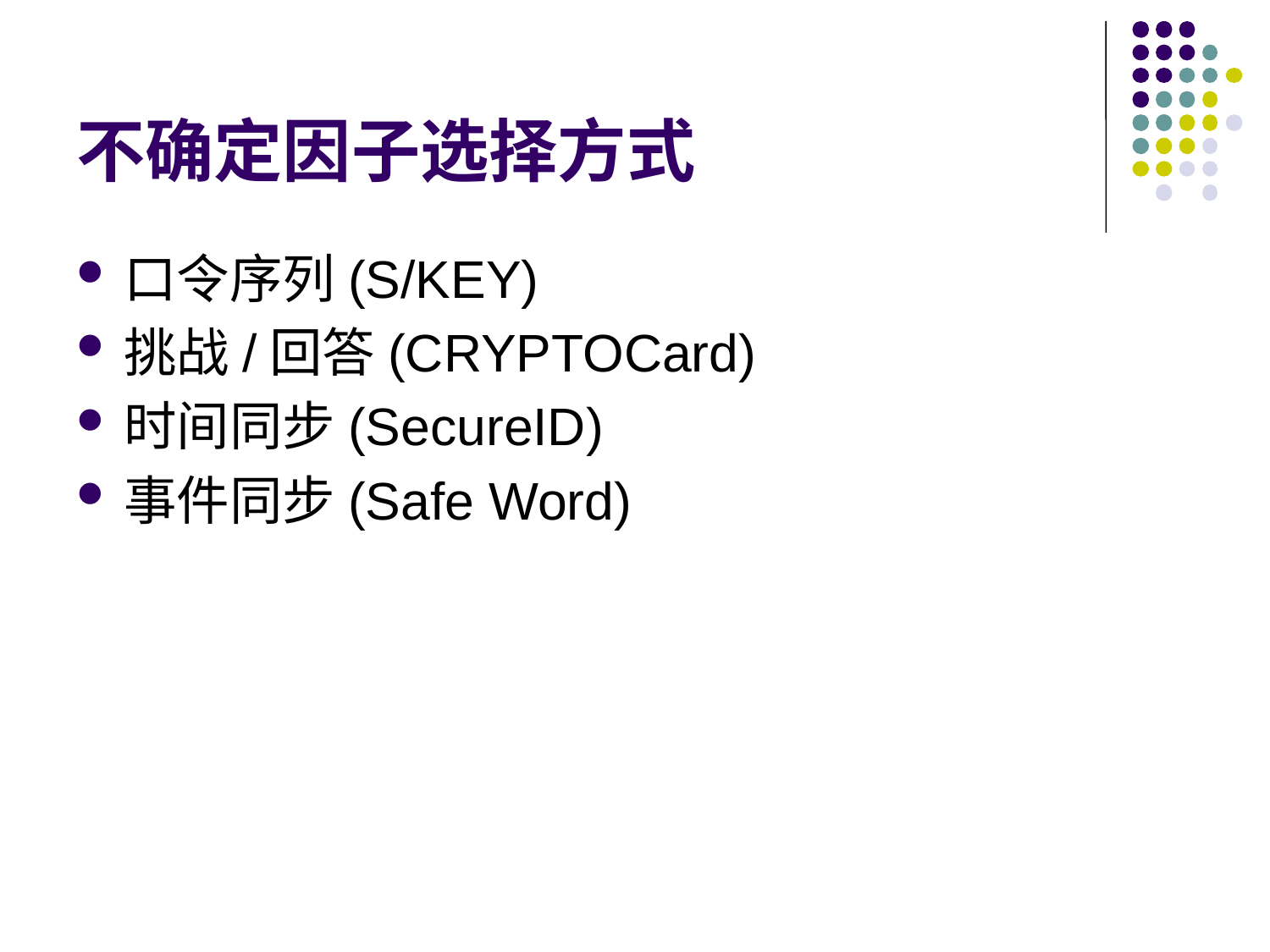

# 不确定因子选择方式
口令序列(S/KEY)
挑战/回答(CRYPTOCard)
时间同步(SecureID)
事件同步(Safe Word)